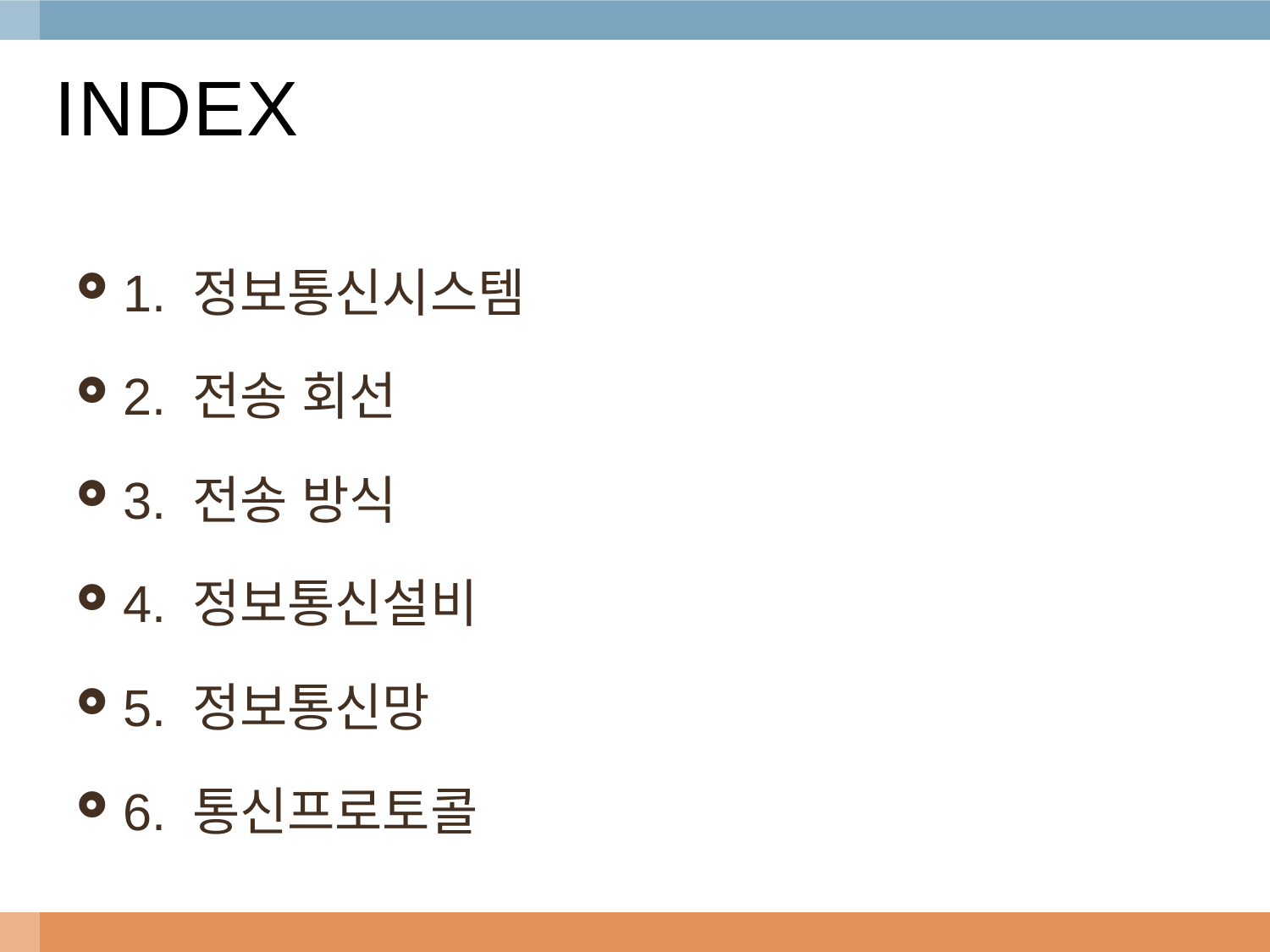

# INDEX
1. 정보통신시스템
2. 전송 회선
3. 전송 방식
4. 정보통신설비
5. 정보통신망
6. 통신프로토콜